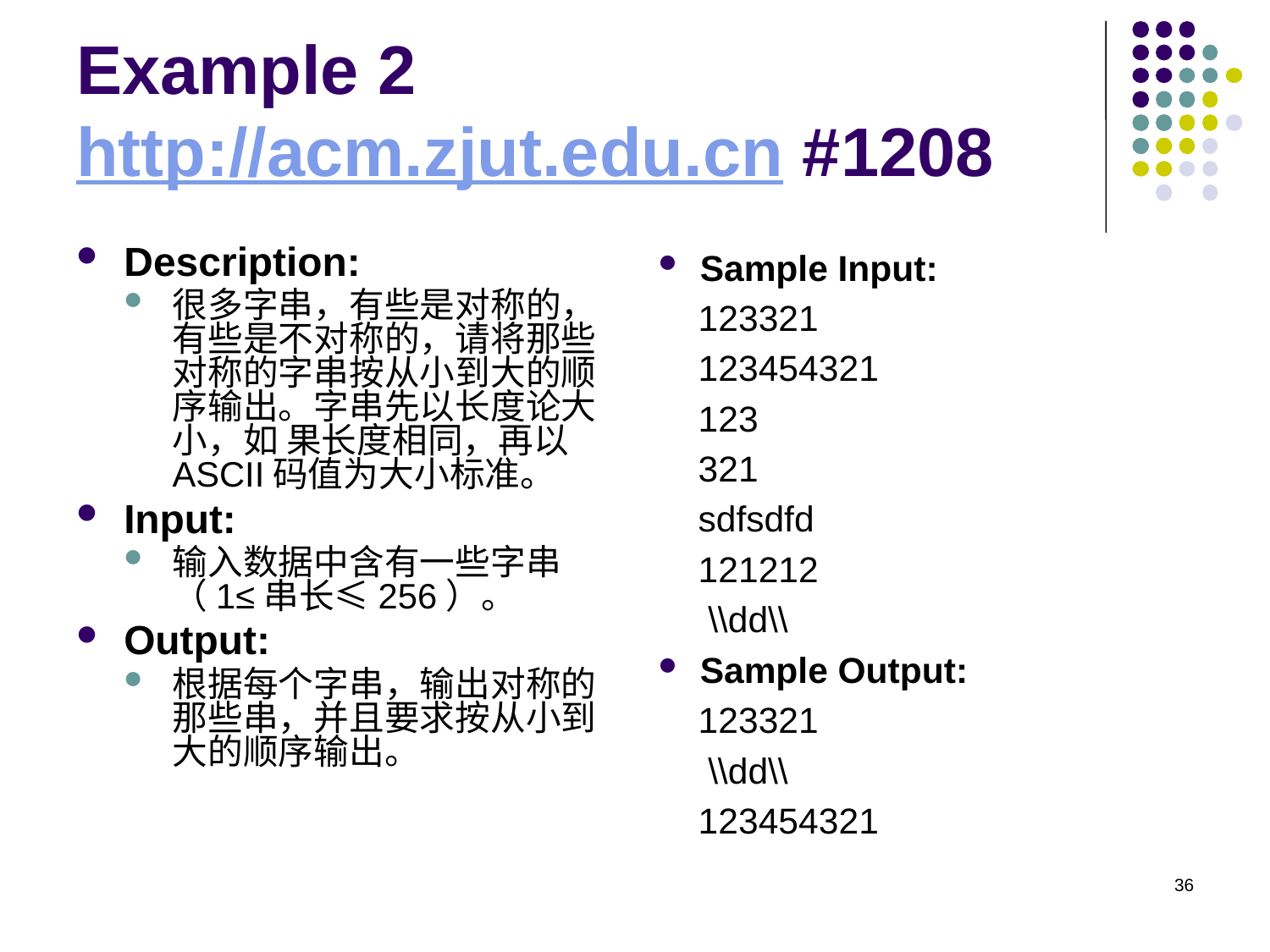

# Example 2 http://acm.zjut.edu.cn #1208
Description:
很多字串，有些是对称的，有些是不对称的，请将那些对称的字串按从小到大的顺序输出。字串先以长度论大小，如 果长度相同，再以ASCII码值为大小标准。
Input:
输入数据中含有一些字串（1≤串长≤256）。
Output:
根据每个字串，输出对称的那些串，并且要求按从小到大的顺序输出。
Sample Input:
    123321
    123454321
    123
    321
    sdfsdfd
    121212
     \\dd\\
Sample Output:
    123321
     \\dd\\
    123454321
36